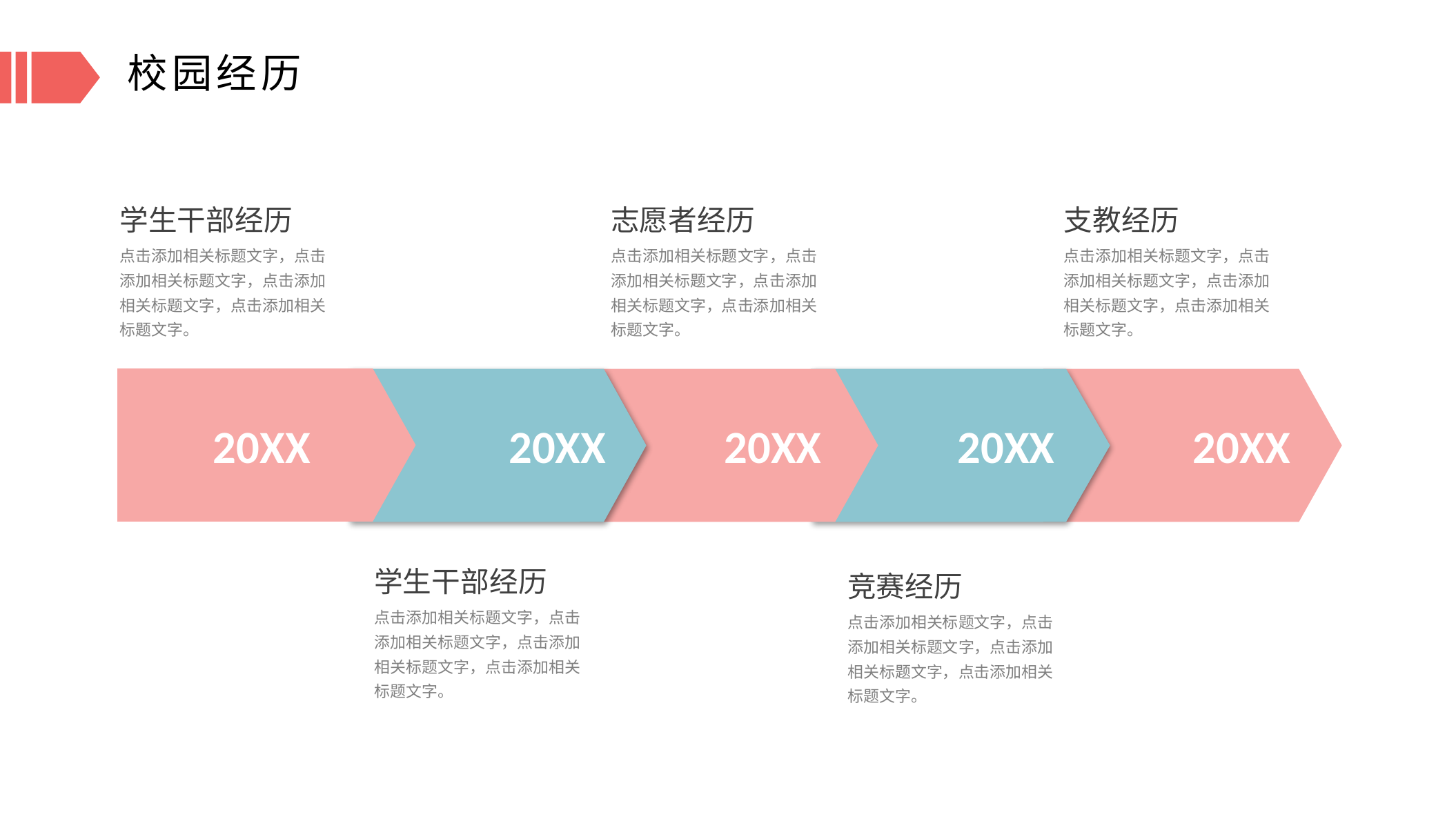

校园经历

学生干部经历

志愿者经历
支教经历
点击添加相关标题文字，点击添加相关标题文字，点击添加相关标题文字，点击添加相关标题文字。
点击添加相关标题文字，点击添加相关标题文字，点击添加相关标题文字，点击添加相关标题文字。
点击添加相关标题文字，点击添加相关标题文字，点击添加相关标题文字，点击添加相关标题文字。

20XX
20XX
20XX
20XX
20XX
学生干部经历
竞赛经历
点击添加相关标题文字，点击添加相关标题文字，点击添加相关标题文字，点击添加相关标题文字。
点击添加相关标题文字，点击添加相关标题文字，点击添加相关标题文字，点击添加相关标题文字。